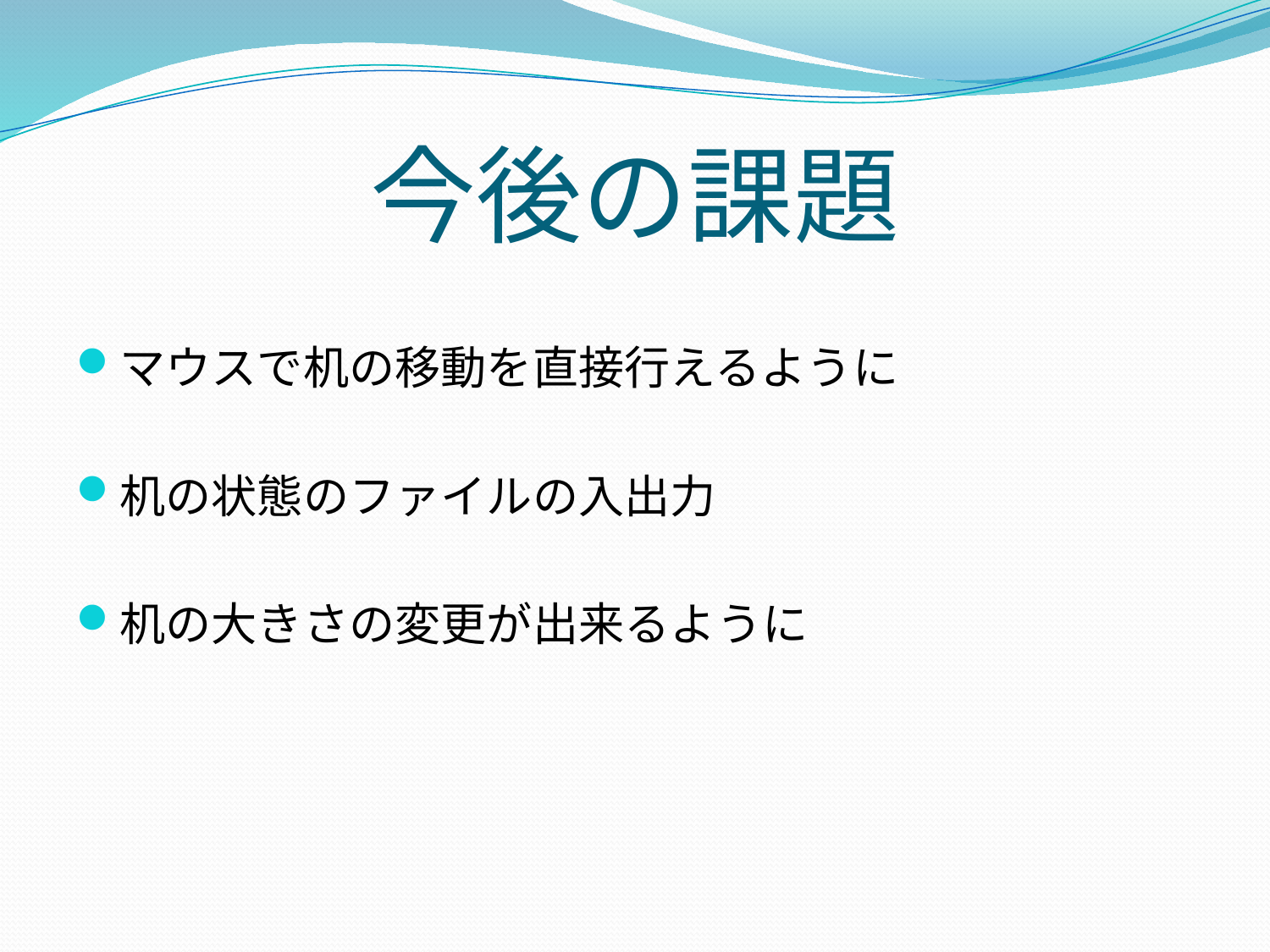

# 今後の課題

マウスで机の移動を直接行えるように

机の状態のファイルの入出力

机の大きさの変更が出来るように